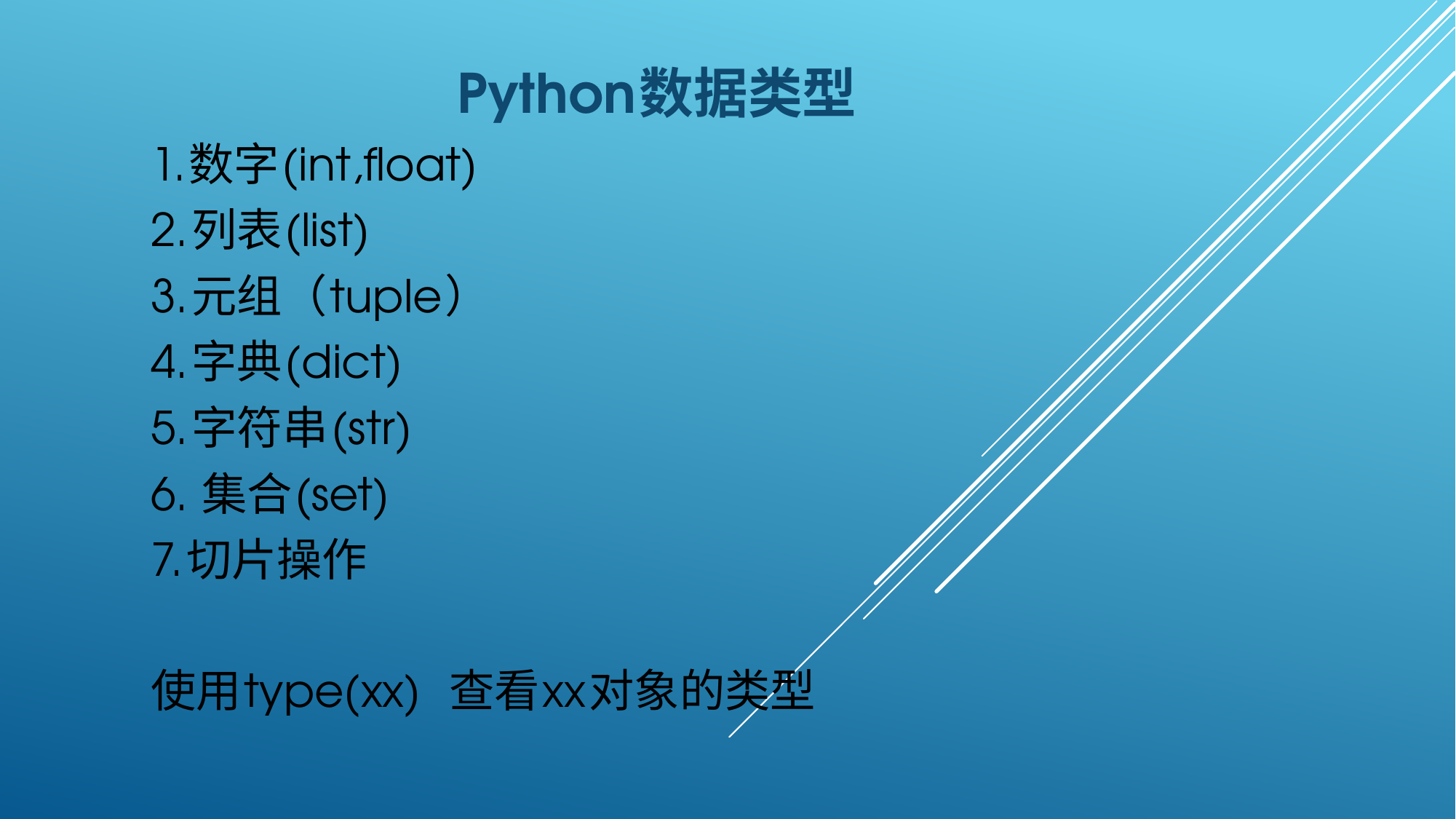

Python数据类型
1.数字(int,float)
2.列表(list)
3.元组（tuple）
4.字典(dict)
5.字符串(str)
6. 集合(set)
7.切片操作

使用type(xx)  查看xx对象的类型